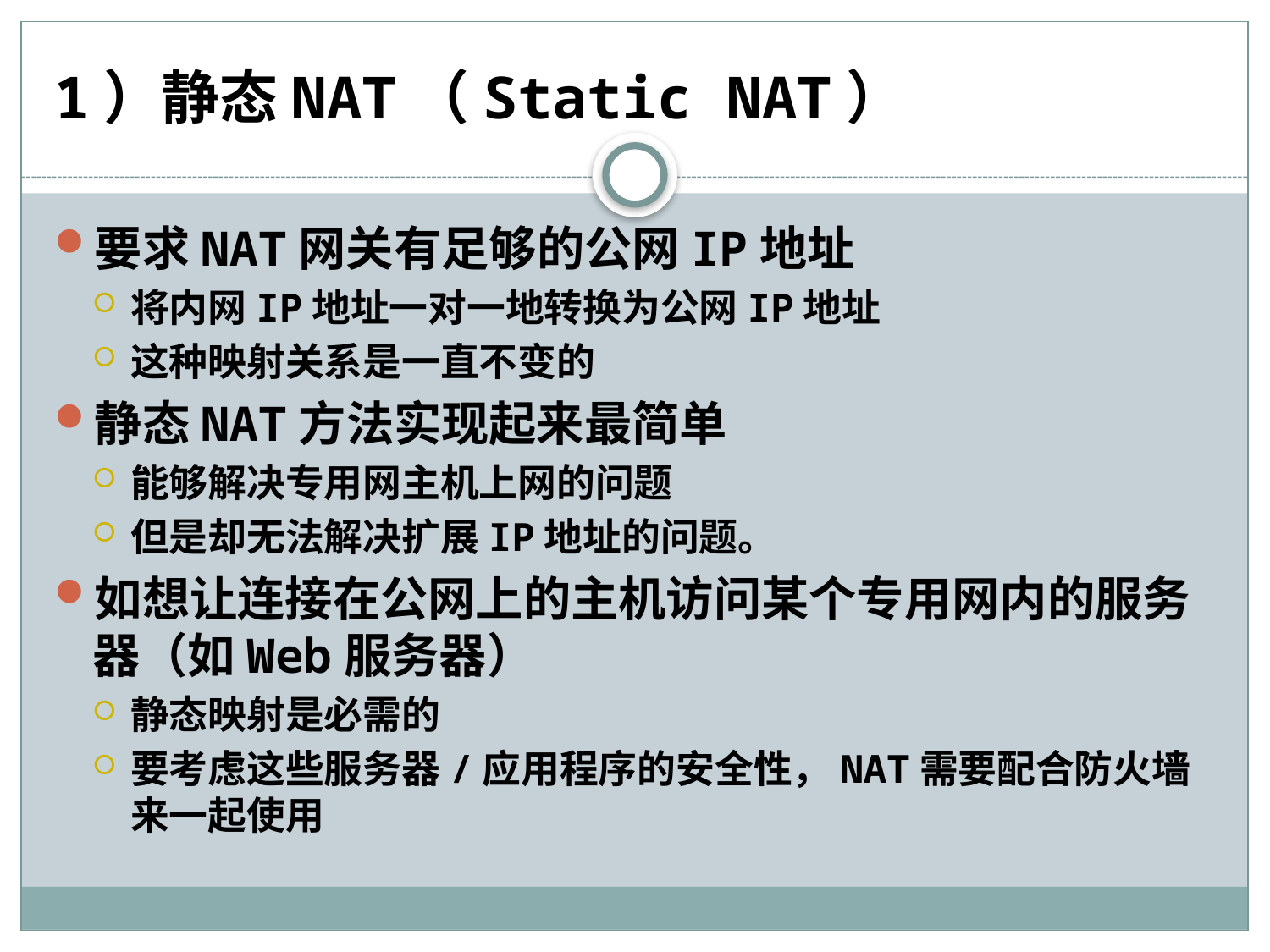

# 1）静态NAT（Static NAT）
要求NAT网关有足够的公网IP地址
将内网IP地址一对一地转换为公网IP地址
这种映射关系是一直不变的
静态NAT方法实现起来最简单
能够解决专用网主机上网的问题
但是却无法解决扩展IP地址的问题。
如想让连接在公网上的主机访问某个专用网内的服务器（如Web服务器）
静态映射是必需的
要考虑这些服务器/应用程序的安全性，NAT需要配合防火墙来一起使用